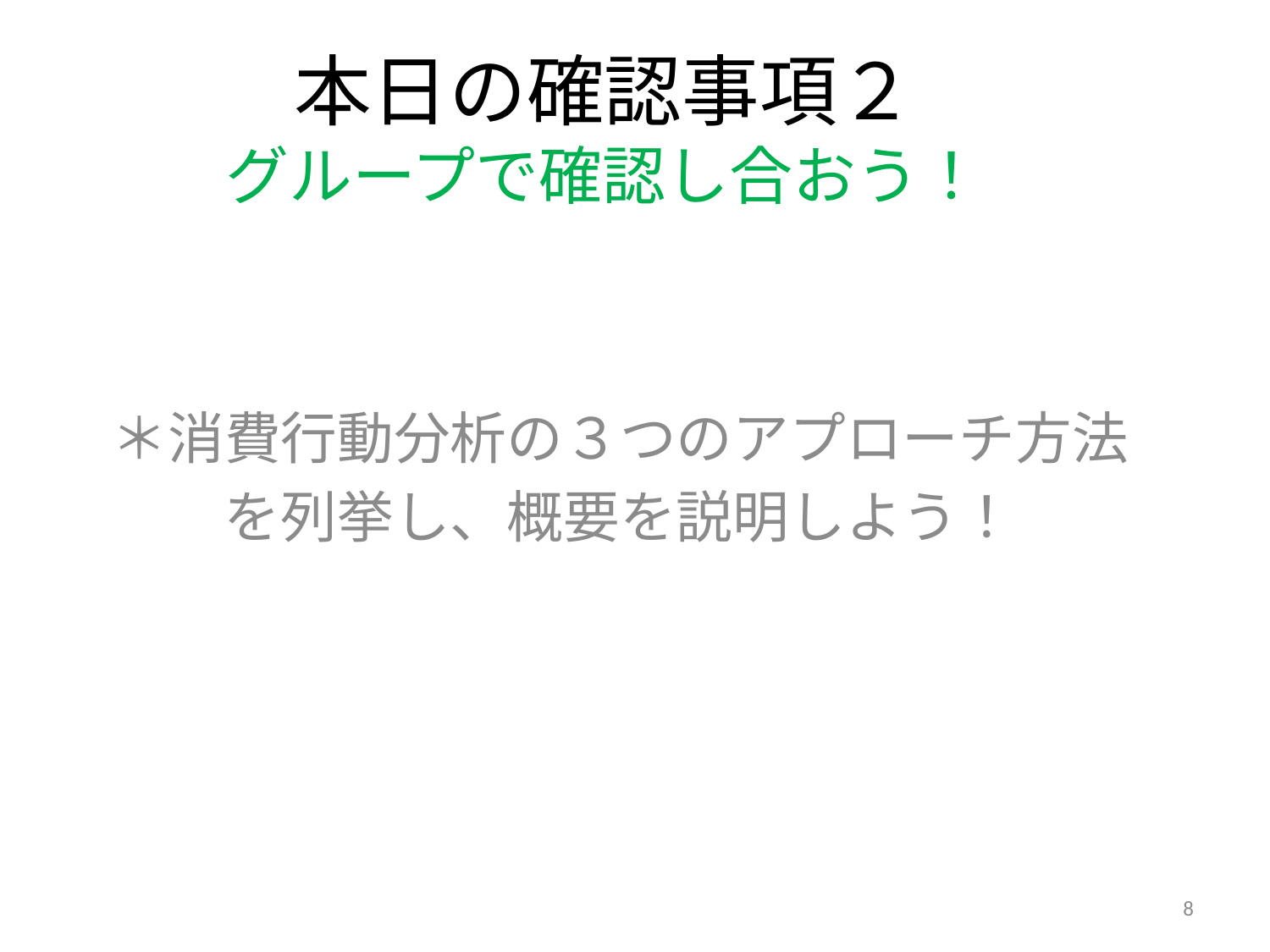

# 本日の確認事項２ グループで確認し合おう！
＊消費行動分析の３つのアプローチ方法
を列挙し、概要を説明しよう！

8